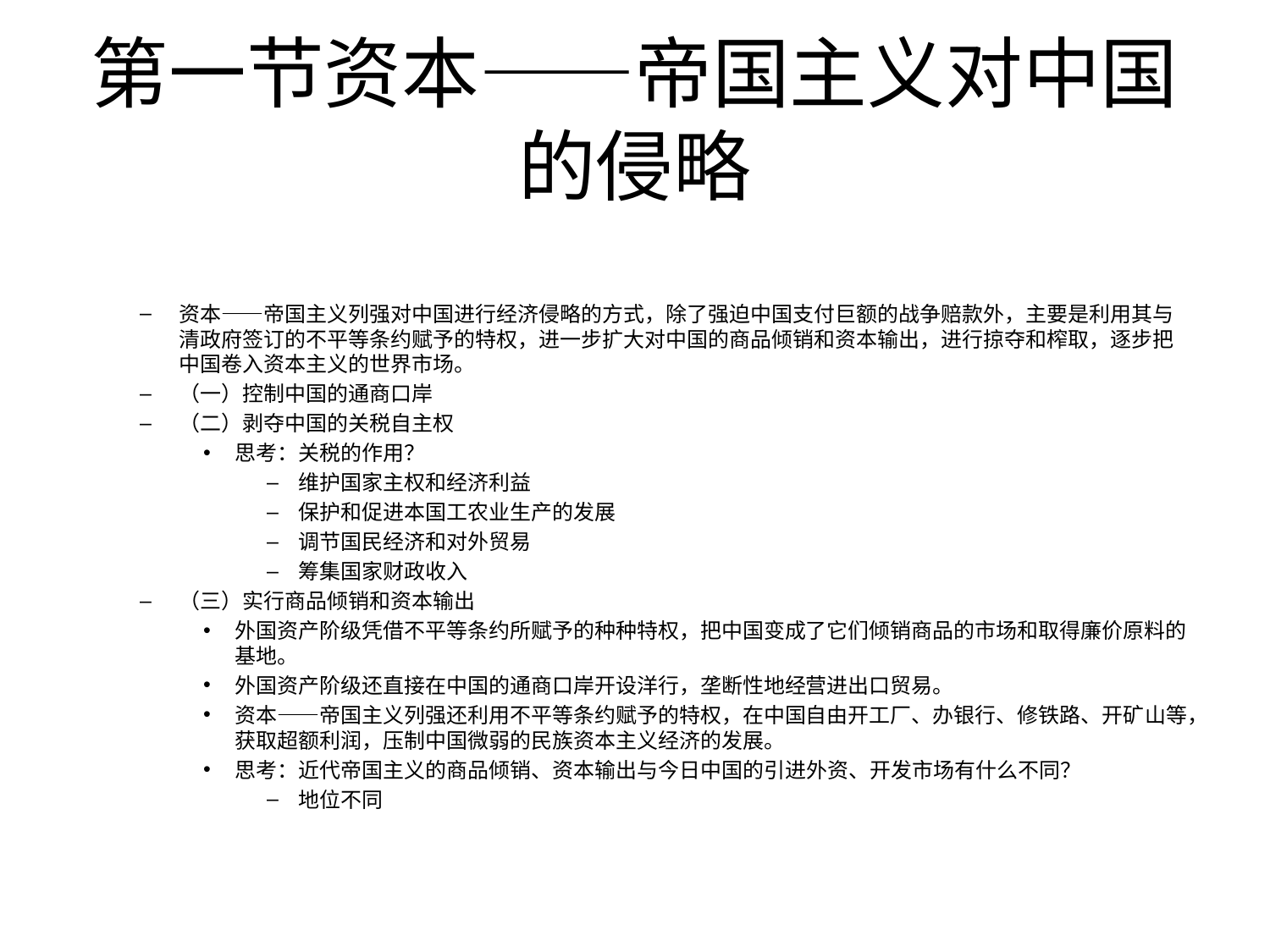

# 第一节资本——帝国主义对中国的侵略

资本——帝国主义列强对中国进行经济侵略的方式，除了强迫中国支付巨额的战争赔款外，主要是利用其与清政府签订的不平等条约赋予的特权，进一步扩大对中国的商品倾销和资本输出，进行掠夺和榨取，逐步把中国卷入资本主义的世界市场。
（一）控制中国的通商口岸
（二）剥夺中国的关税自主权
思考：关税的作用？
维护国家主权和经济利益
保护和促进本国工农业生产的发展
调节国民经济和对外贸易
筹集国家财政收入
（三）实行商品倾销和资本输出
外国资产阶级凭借不平等条约所赋予的种种特权，把中国变成了它们倾销商品的市场和取得廉价原料的基地。
外国资产阶级还直接在中国的通商口岸开设洋行，垄断性地经营进出口贸易。
资本——帝国主义列强还利用不平等条约赋予的特权，在中国自由开工厂、办银行、修铁路、开矿山等，获取超额利润，压制中国微弱的民族资本主义经济的发展。
思考：近代帝国主义的商品倾销、资本输出与今日中国的引进外资、开发市场有什么不同？
地位不同